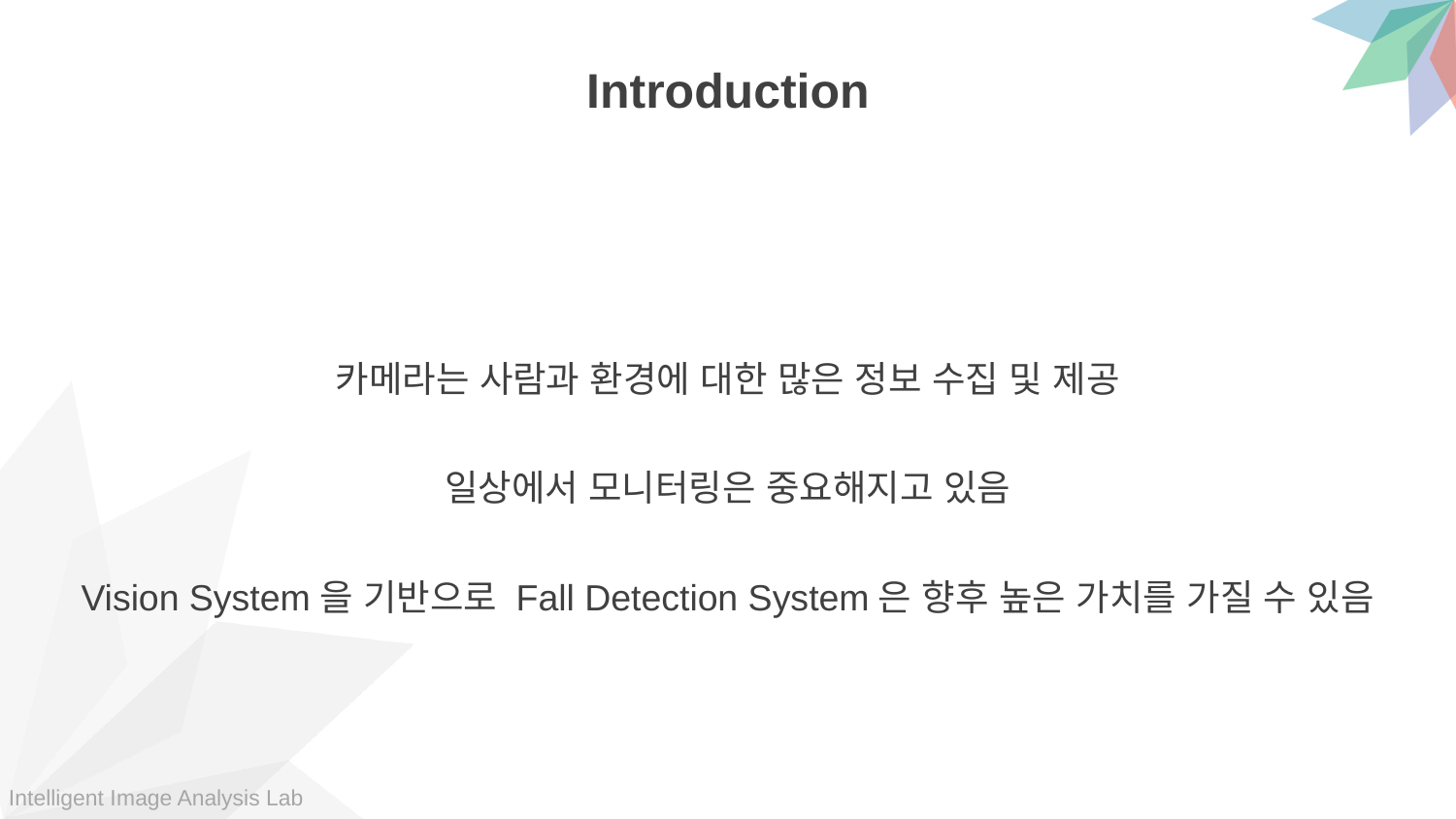

Introduction
카메라는 사람과 환경에 대한 많은 정보 수집 및 제공
일상에서 모니터링은 중요해지고 있음
Vision System을 기반으로 Fall Detection System은 향후 높은 가치를 가질 수 있음